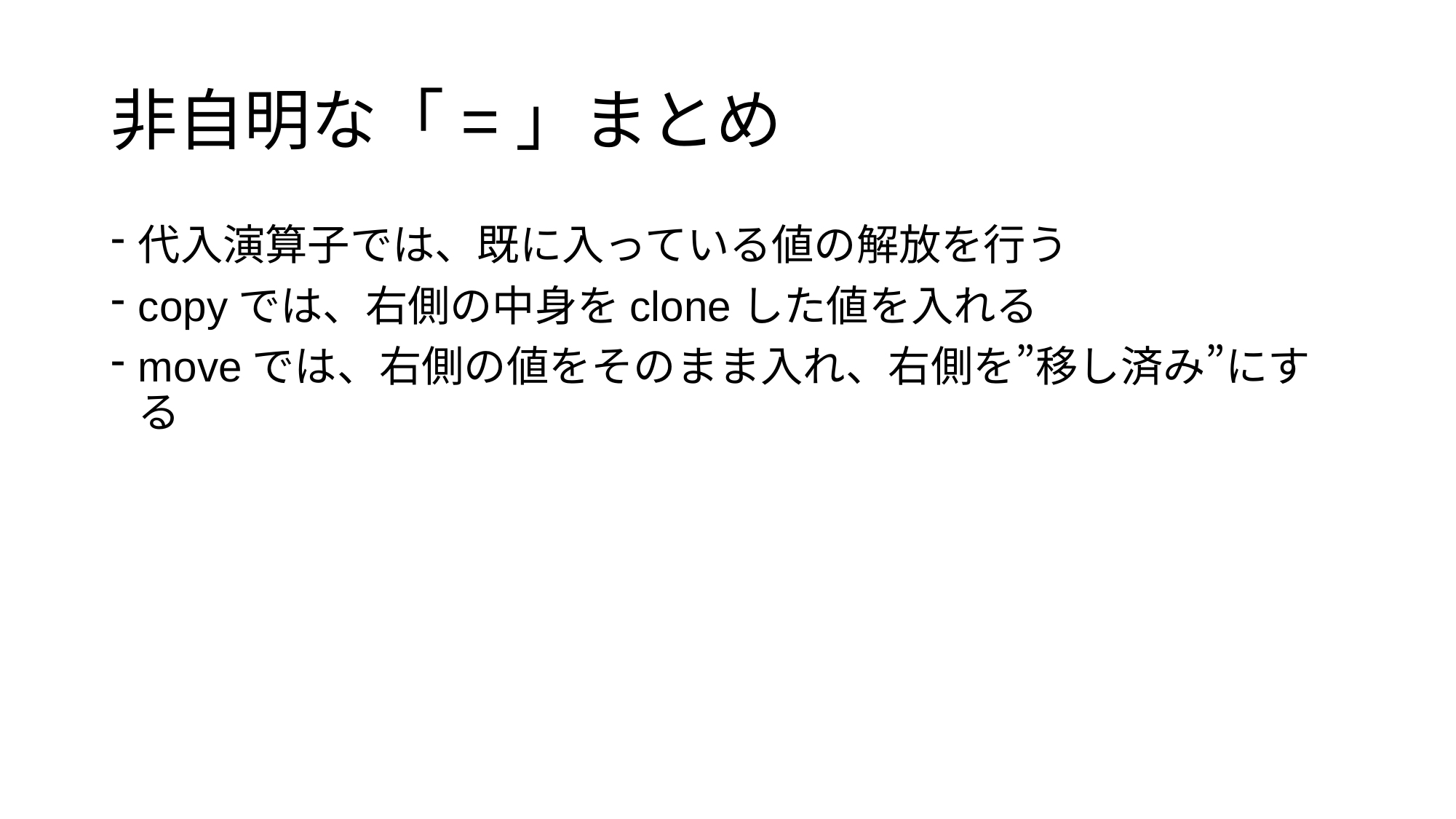

# 非自明な「=」まとめ
代入演算子では、既に入っている値の解放を行う
copyでは、右側の中身をcloneした値を入れる
moveでは、右側の値をそのまま入れ、右側を”移し済み”にする